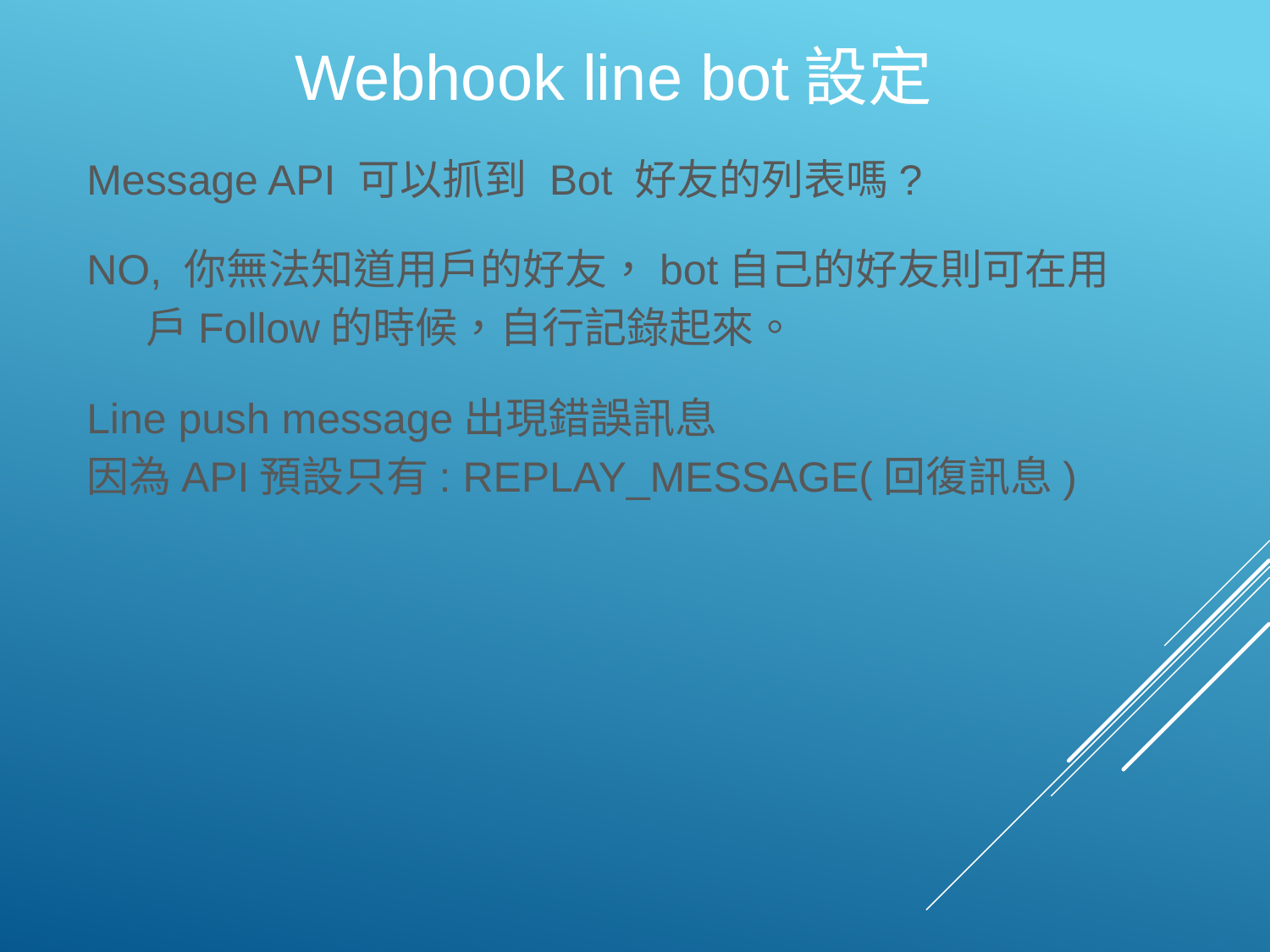

Webhook line bot設定
Message API 可以抓到 Bot 好友的列表嗎?
NO, 你無法知道用戶的好友，bot自己的好友則可在用
     戶Follow的時候，自行記錄起來。
Line push message出現錯誤訊息
因為API預設只有: REPLAY_MESSAGE(回復訊息)